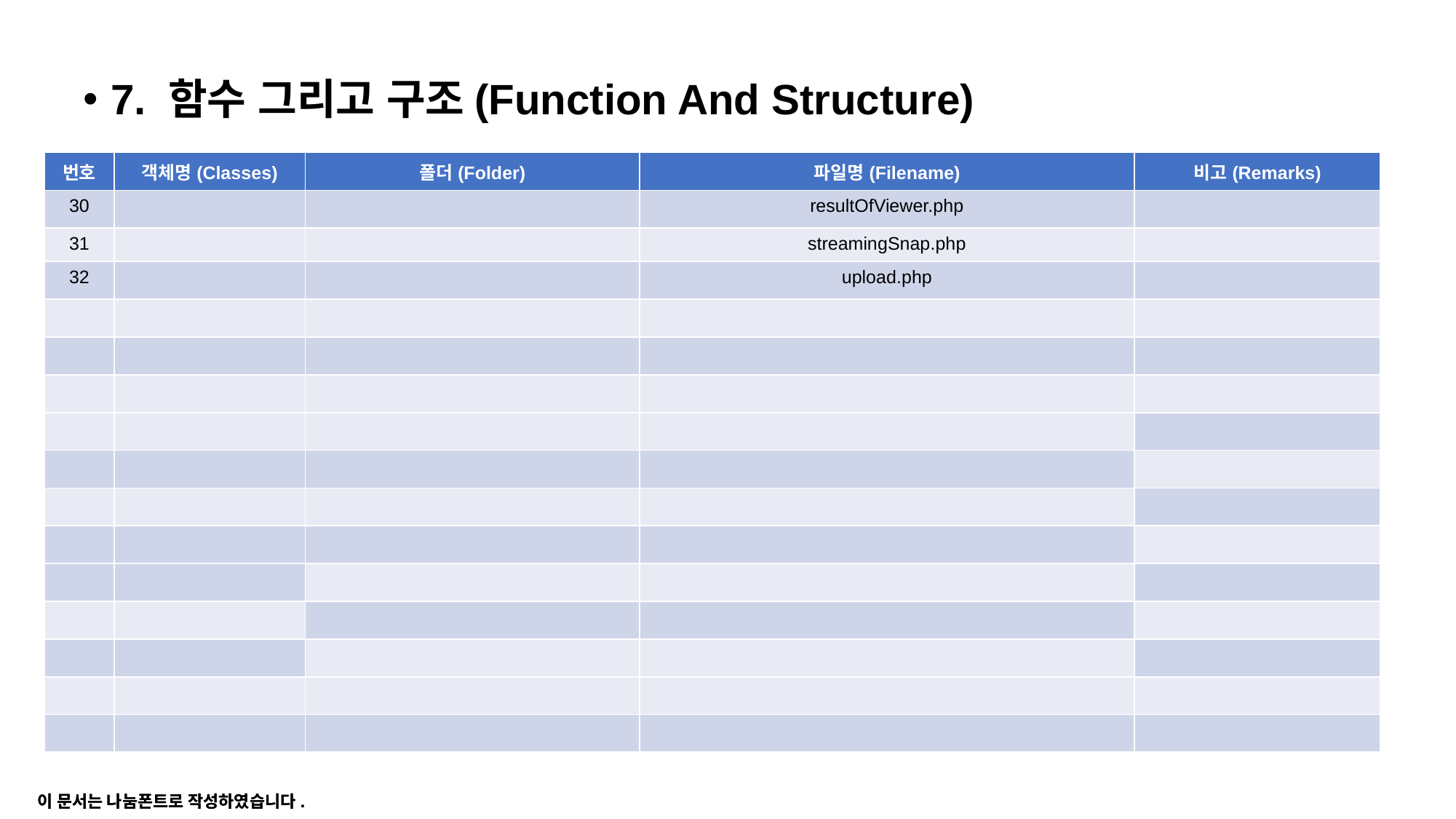

# 7. 함수 그리고 구조(Function And Structure)
| 번호 | 객체명(Classes) | 폴더(Folder) | 파일명(Filename) | 비고(Remarks) |
| --- | --- | --- | --- | --- |
| 30 |  |  | resultOfViewer.php |  |
| 31 |  |  | streamingSnap.php |  |
| 32 |  |  | upload.php |  |
|  |  |  |  |  |
|  |  |  |  |  |
|  |  |  |  |  |
|  |  |  |  |  |
|  |  |  |  |  |
|  |  |  |  |  |
|  |  |  |  |  |
|  |  |  |  |  |
|  |  |  |  |  |
|  |  |  |  |  |
|  |  |  |  |  |
|  |  |  |  |  |